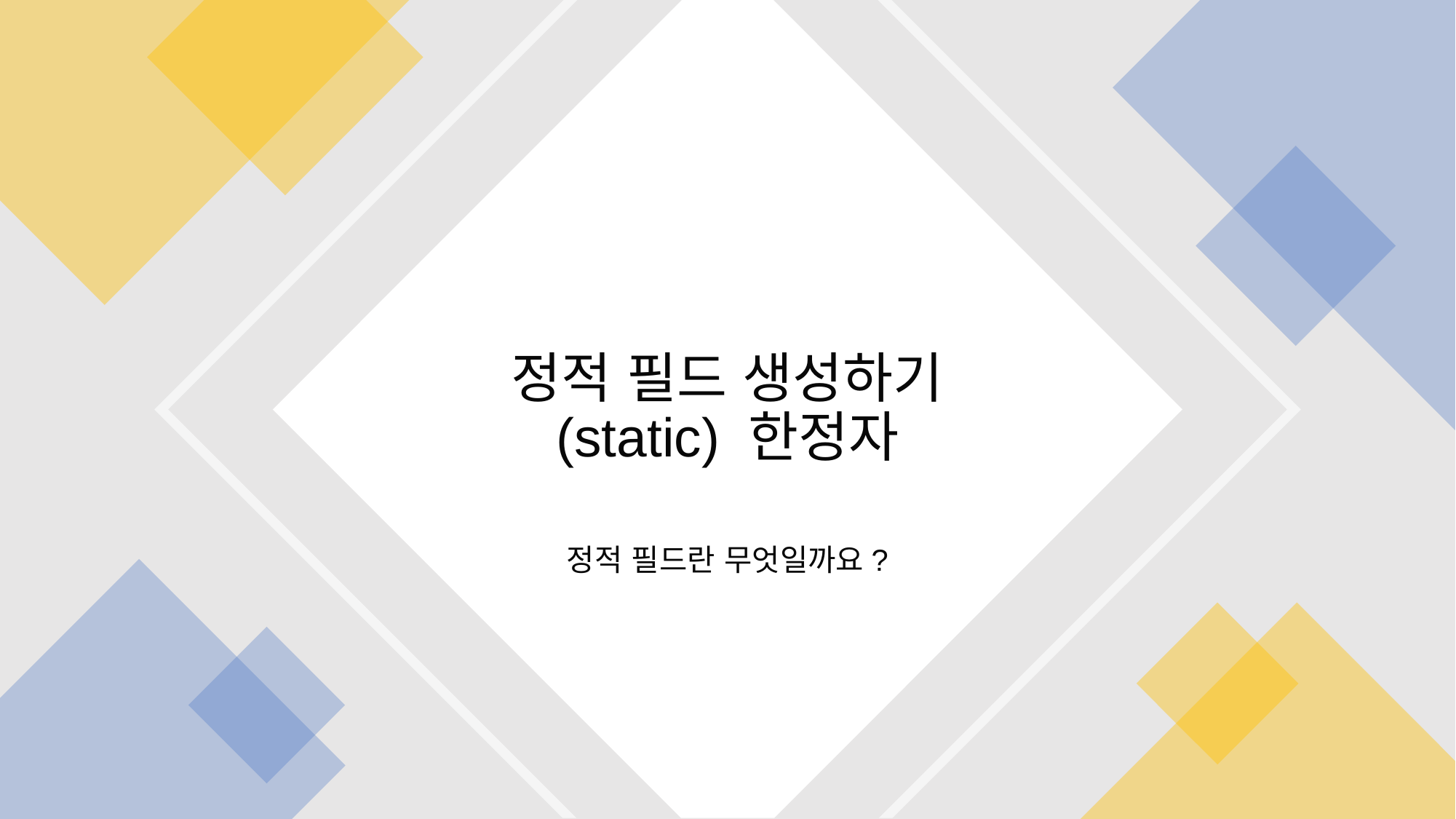

# 정적 필드 생성하기 (static) 한정자
정적 필드란 무엇일까요?